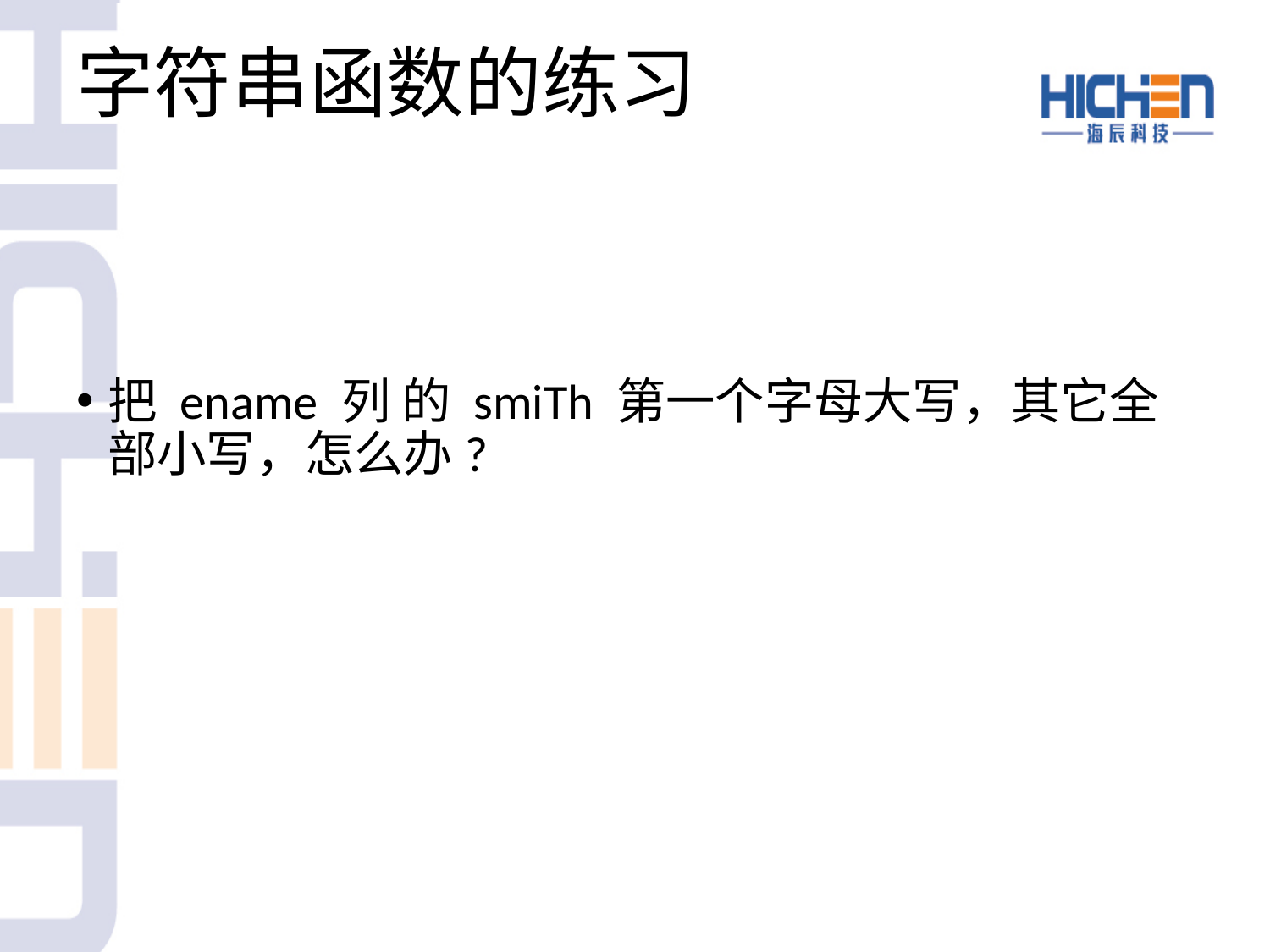

# 字符串函数的练习

把 ename 列 的 smiTh 第一个字母大写，其它全部小写，怎么办?